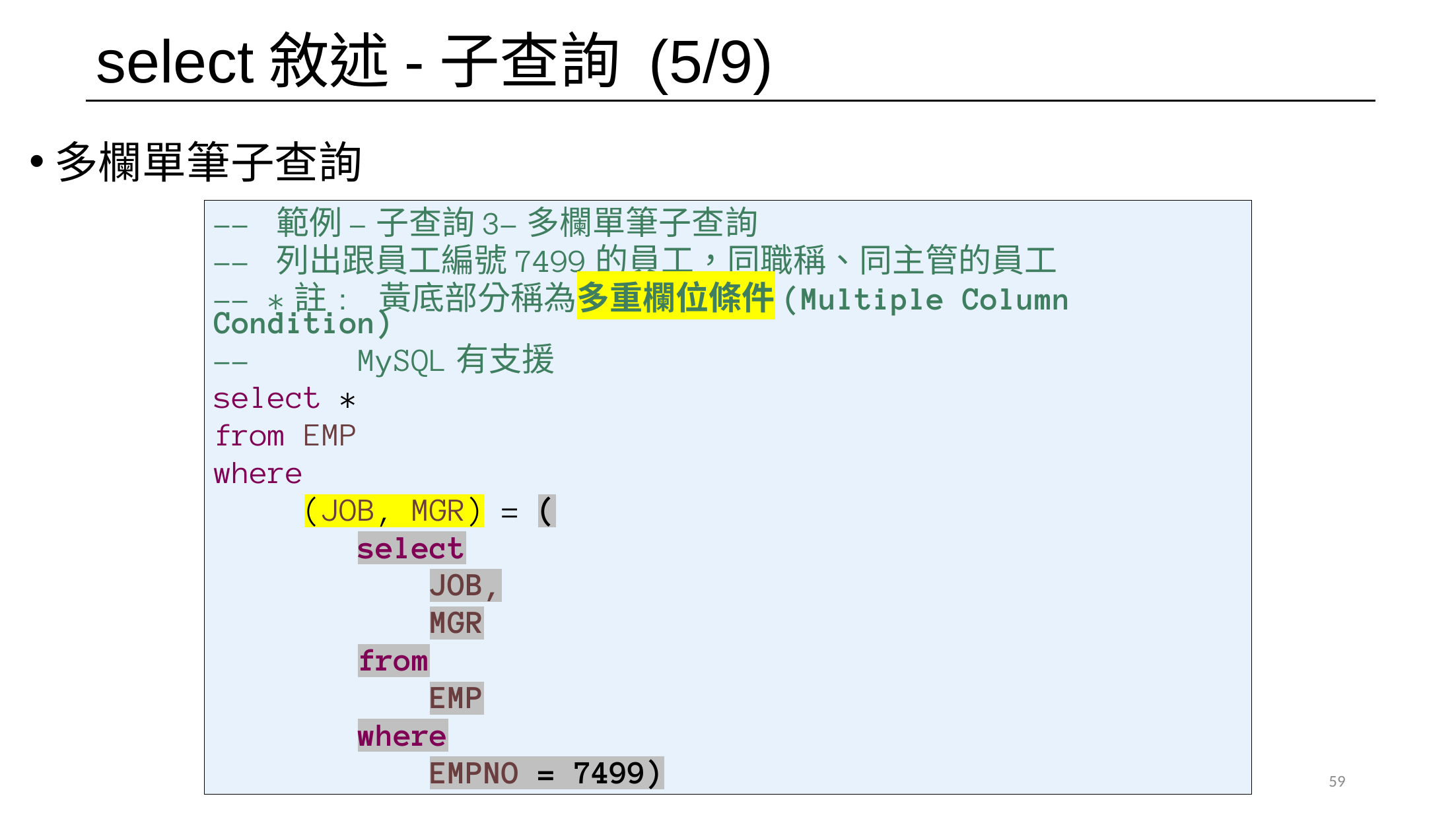

# select敘述-子查詢 (5/9)
多欄單筆子查詢
-- 範例-子查詢3-多欄單筆子查詢
-- 列出跟員工編號7499的員工，同職稱、同主管的員工
-- *註: 黃底部分稱為多重欄位條件(Multiple Column Condition)
--      MySQL有支援
select *
from EMP
where
     (JOB, MGR) = (
        select
            JOB,
            MGR
        from
            EMP
        where
            EMPNO = 7499)
59